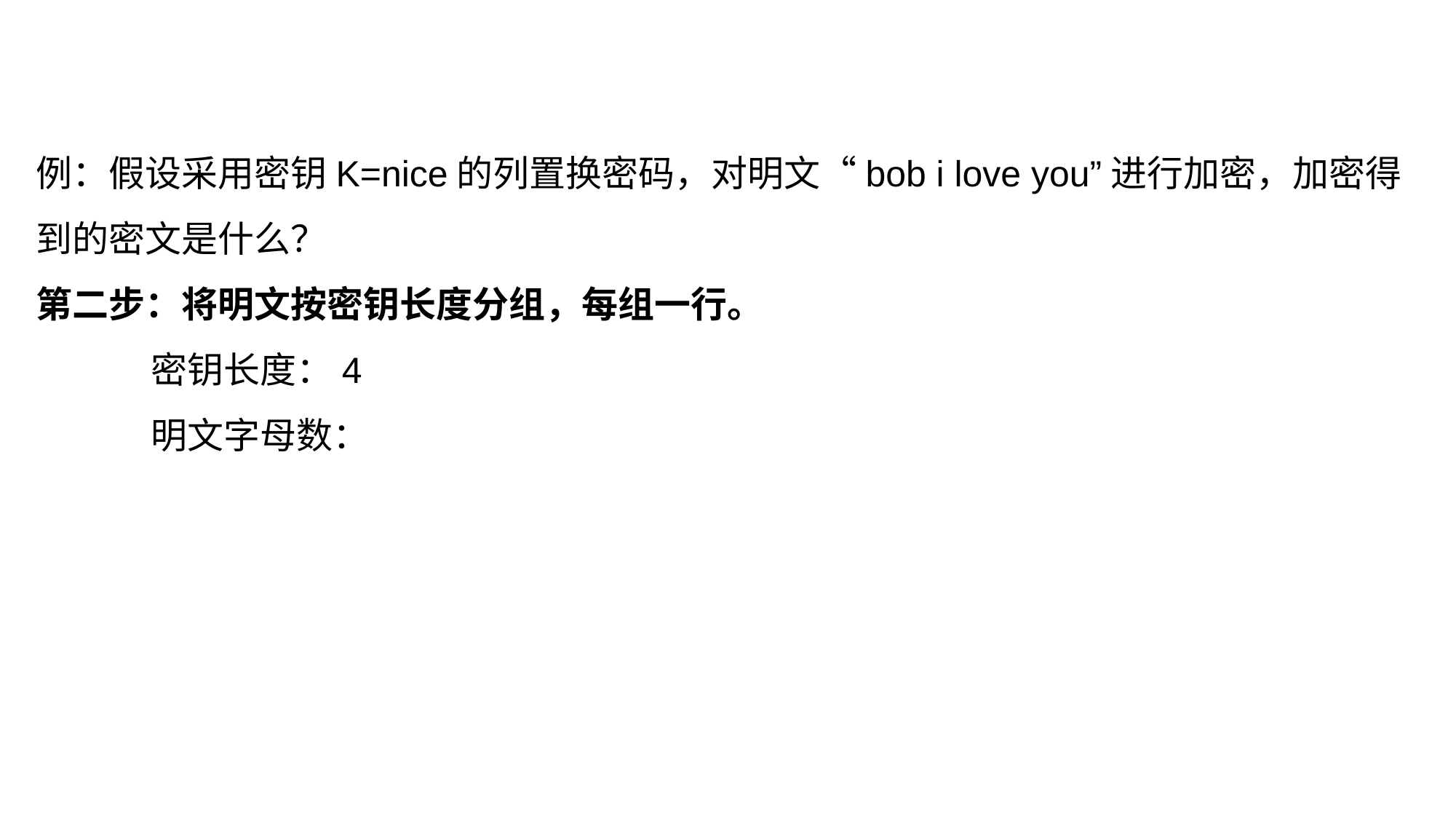

例：假设采用密钥K=nice的列置换密码，对明文“bob i love you”进行加密，加密得到的密文是什么？
第二步：将明文按密钥长度分组，每组一行。
             密钥长度：4
             明文字母数：11个